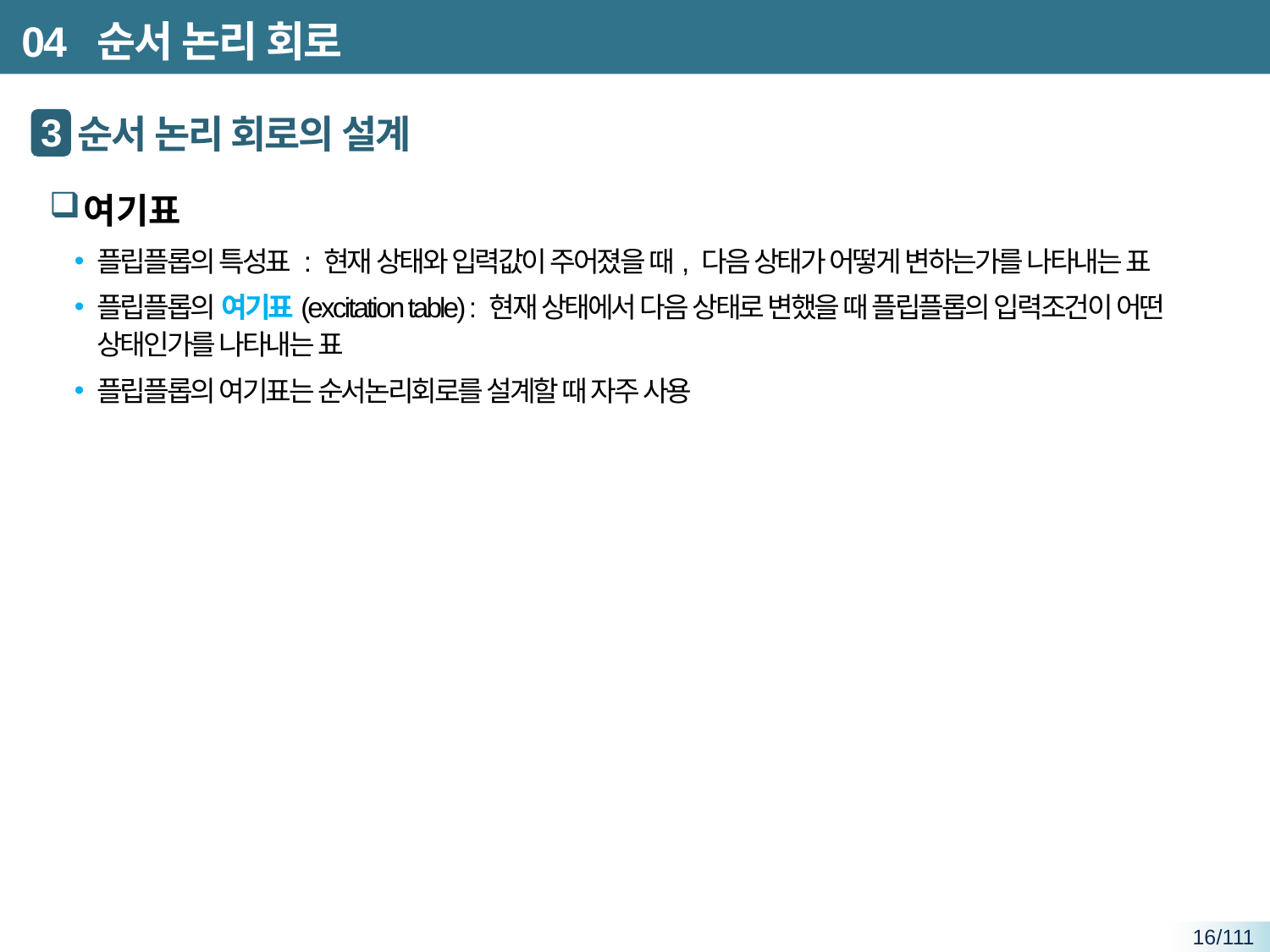

# 04  순서 논리 회로
     순서 논리 회로의 설계
여기표
플립플롭의 특성표 : 현재 상태와 입력값이 주어졌을 때, 다음 상태가 어떻게 변하는가를 나타내는 표
플립플롭의 여기표(excitation table) : 현재 상태에서 다음 상태로 변했을 때 플립플롭의 입력조건이 어떤 상태인가를 나타내는 표
플립플롭의 여기표는 순서논리회로를 설계할 때 자주 사용
3